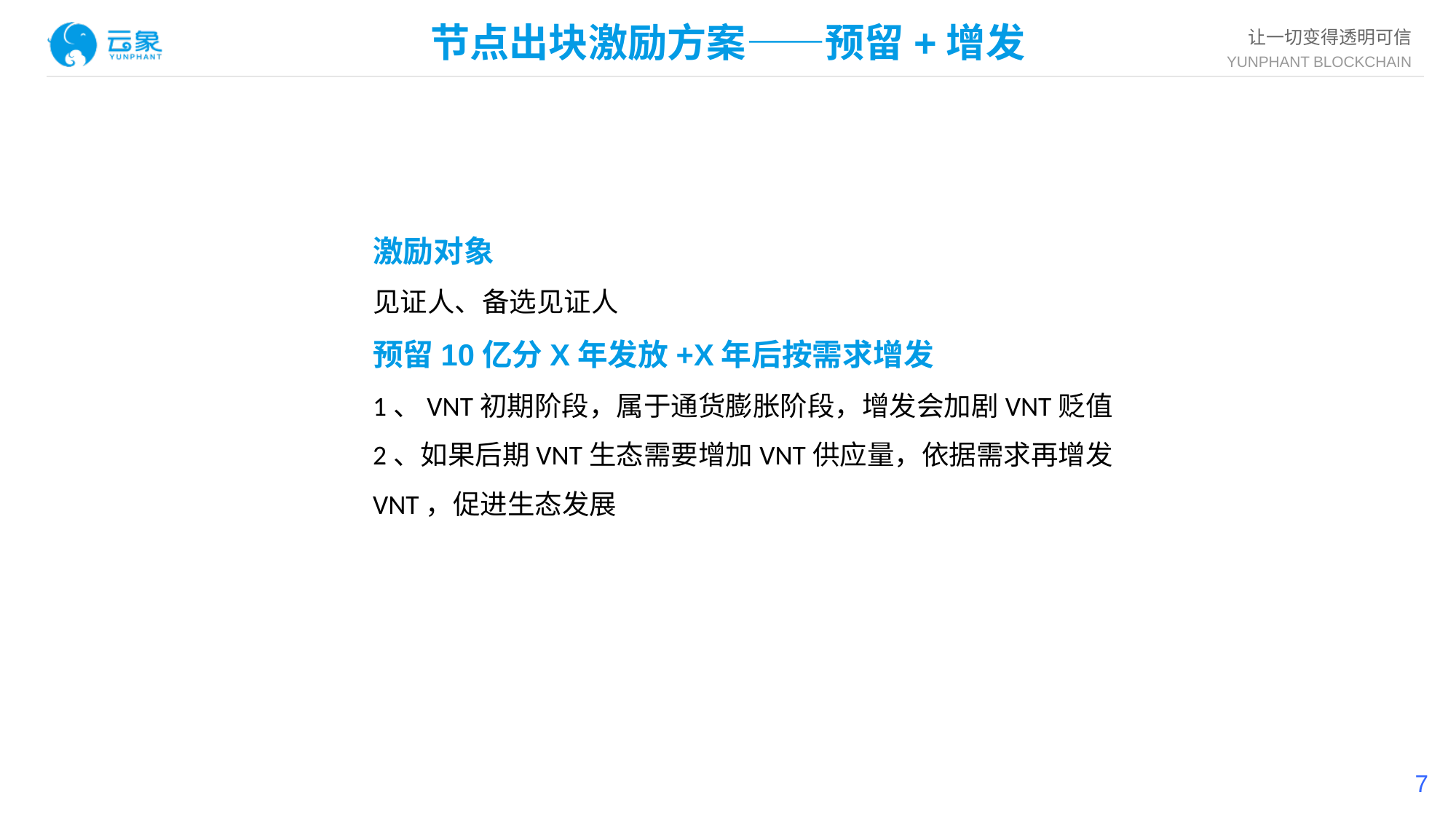

节点出块激励方案——预留+增发
激励对象
见证人、备选见证人
预留10亿分X年发放+X年后按需求增发
1、VNT初期阶段，属于通货膨胀阶段，增发会加剧VNT贬值
2、如果后期VNT生态需要增加VNT供应量，依据需求再增发VNT，促进生态发展